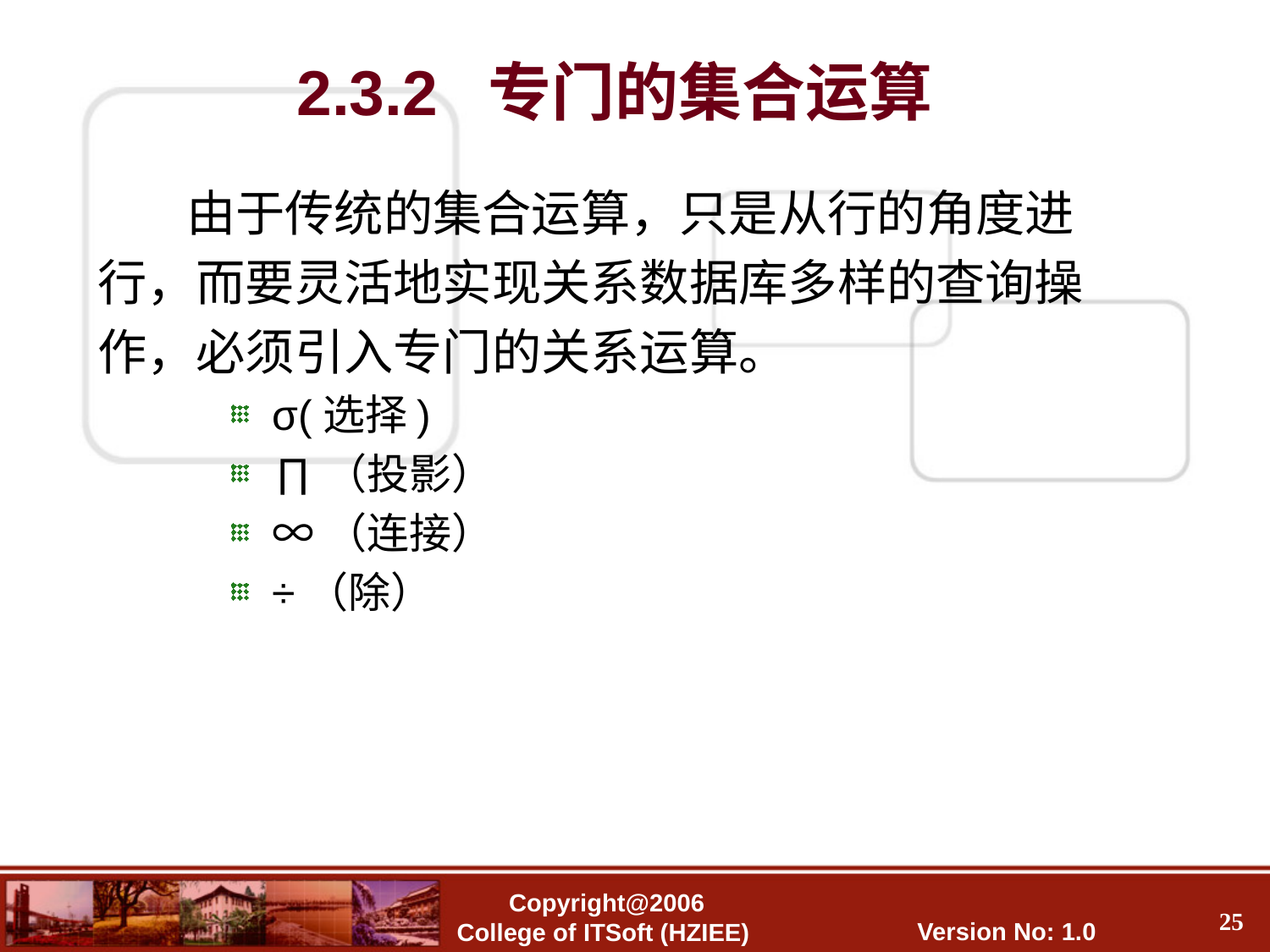

2.3.2  专门的集合运算
       由于传统的集合运算，只是从行的角度进
行，而要灵活地实现关系数据库多样的查询操
作，必须引入专门的关系运算。
σ(选择)
∏（投影）
∞（连接）
÷（除）